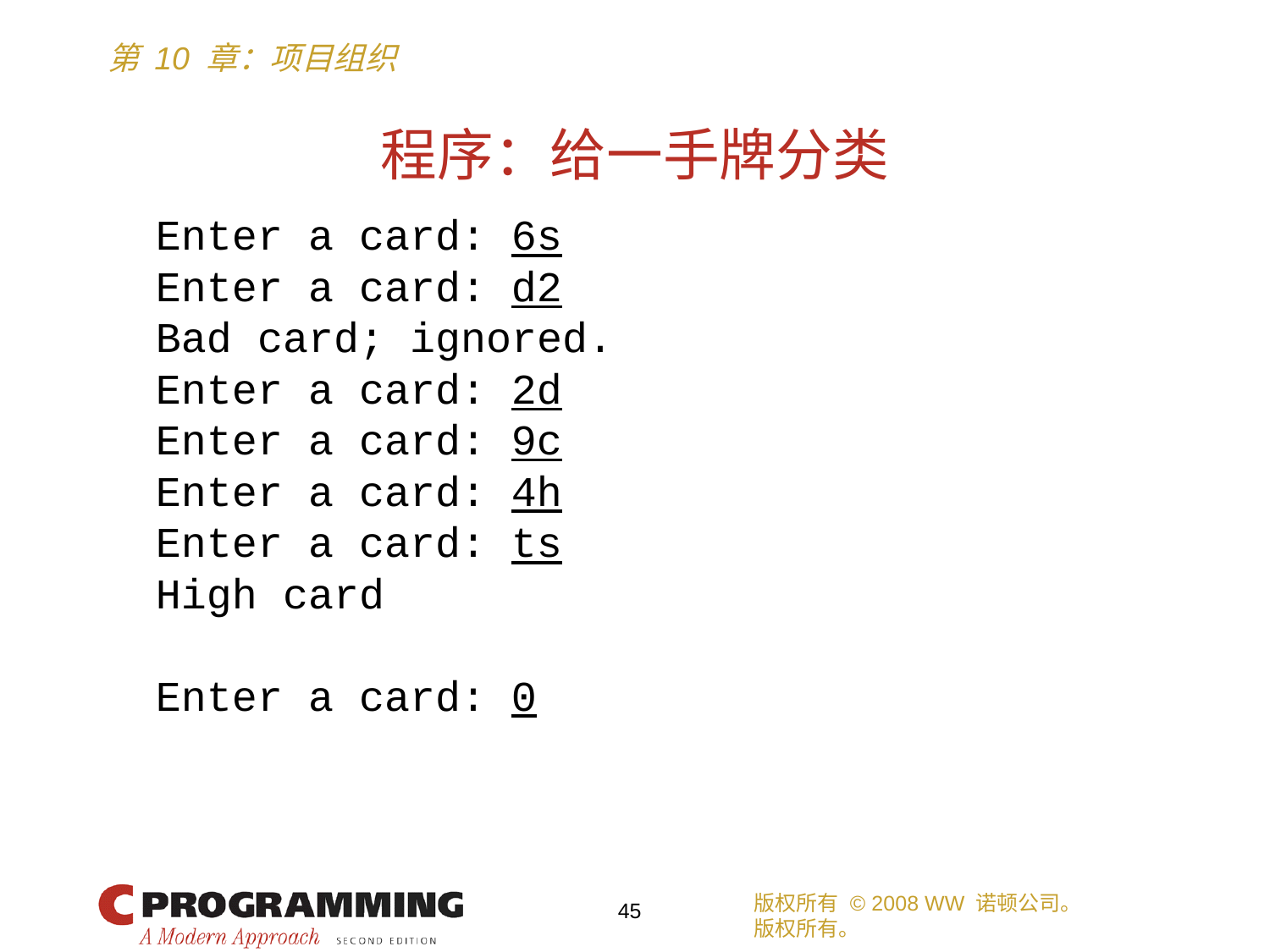

# 程序：给一手牌分类
	Enter a card: 6s
	Enter a card: d2
	Bad card; ignored.
	Enter a card: 2d
	Enter a card: 9c
	Enter a card: 4h
	Enter a card: ts
	High card

	Enter a card: 0
版权所有 © 2008 WW 诺顿公司。
版权所有。
45